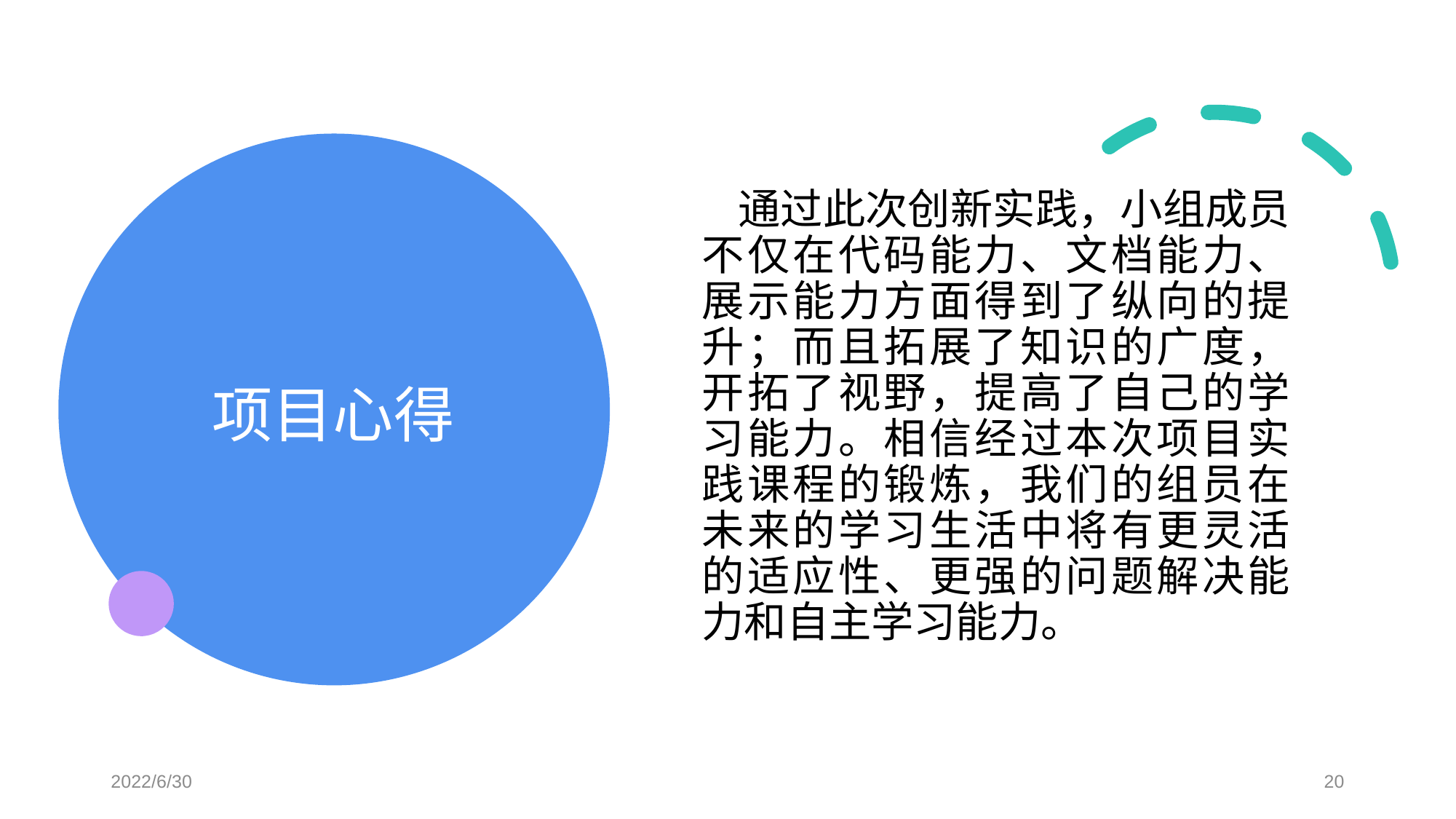

通过此次创新实践，小组成员不仅在代码能力、文档能力、展示能力方面得到了纵向的提升；而且拓展了知识的广度，开拓了视野，提高了自己的学习能力。相信经过本次项目实践课程的锻炼，我们的组员在未来的学习生活中将有更灵活的适应性、更强的问题解决能力和自主学习能力。
项目心得
2022/6/30
20